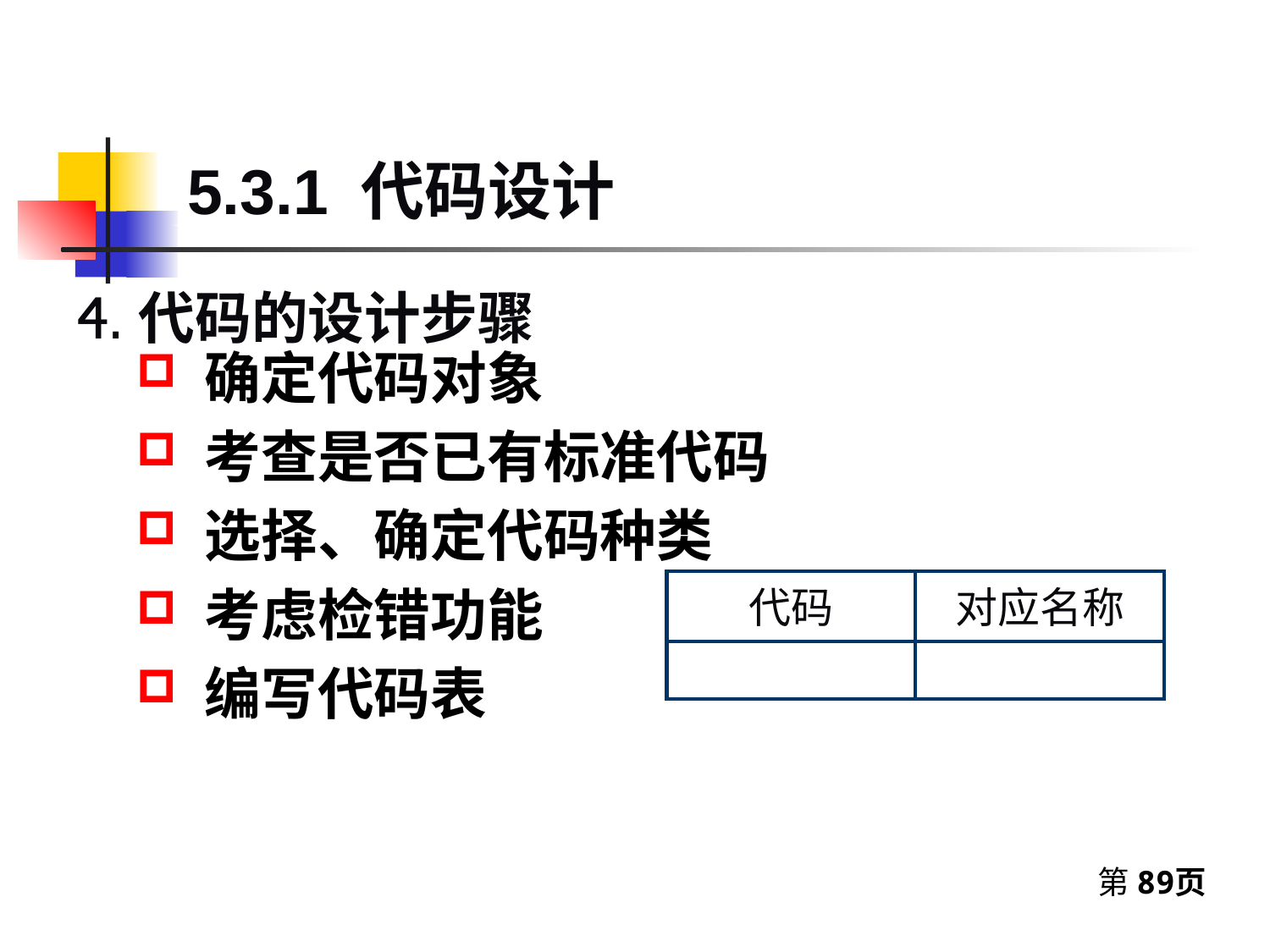

# 4.代码的设计步骤
5.3.1 代码设计
4.代码的设计步骤
 确定代码对象
 考查是否已有标准代码
 选择、确定代码种类
 考虑检错功能
 编写代码表
| 代码 | 对应名称 |
| --- | --- |
|  |  |